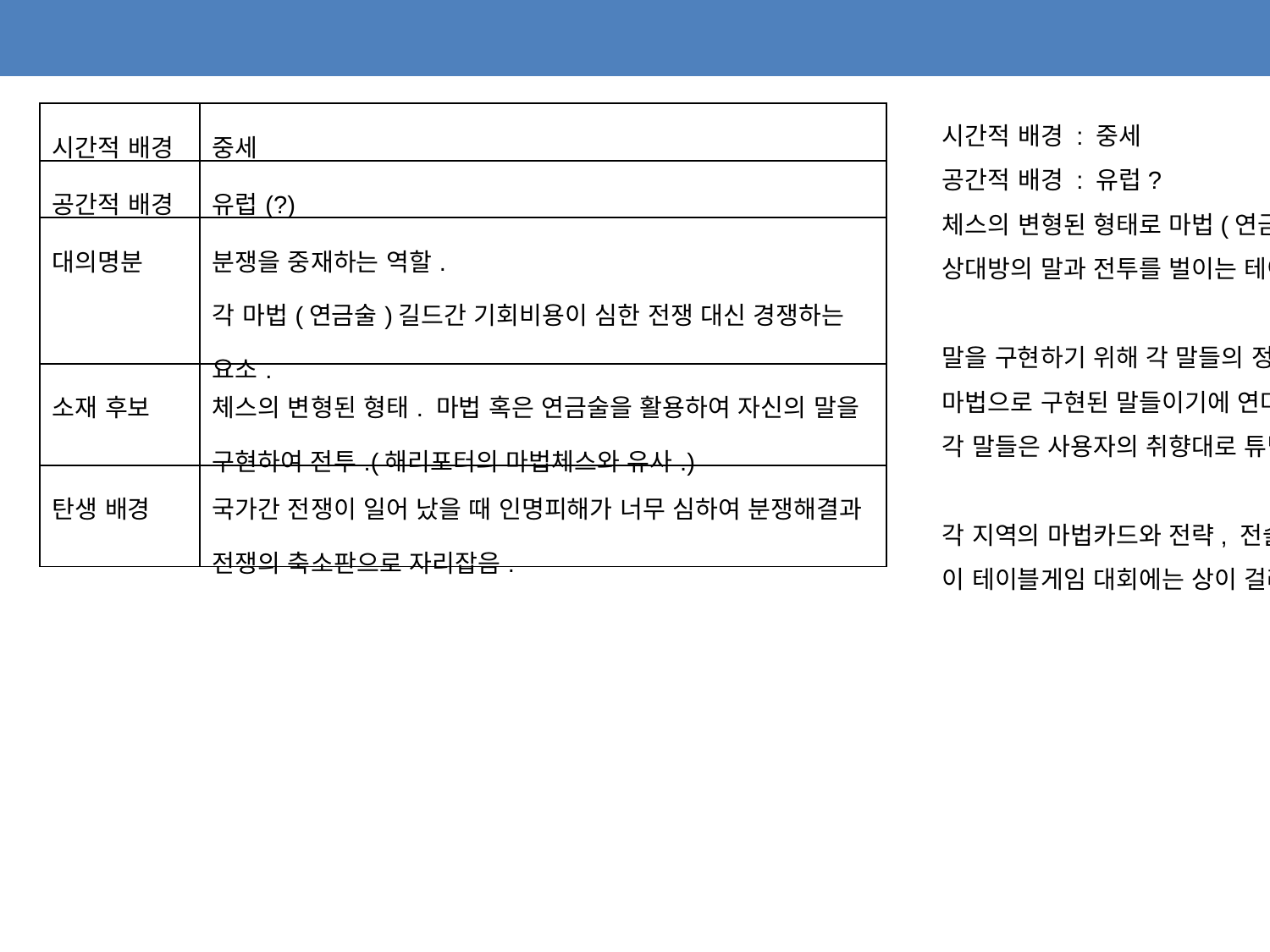

시간적 배경 : 중세
공간적 배경 : 유럽?
체스의 변형된 형태로 마법(연금술?)을 사용해 자신의 말을 배치시키고
상대방의 말과 전투를 벌이는 테이블게임이 크게 흥행하고 대중화된 세계관.

말을 구현하기 위해 각 말들의 정보가 있는 마법카드가 필요.(수집요소)
마법으로 구현된 말들이기에 연마하고 수련을 통해 강해질 수 있음.(성장요소)
각 말들은 사용자의 취향대로 튜닝 가능.(코스튬, 장비아이템 요소)

각 지역의 마법카드와 전략, 전술을 습득하고 강해지기 위해 여행을 떠난다.(PVE)
이 테이블게임 대회에는 상이 걸려 있고 순위에 따라 차등 지급.(PVP)
| 시간적 배경 | 중세 |
| --- | --- |
| 공간적 배경 | 유럽(?) |
| 대의명분 | 분쟁을 중재하는 역할. 각 마법(연금술)길드간 기회비용이 심한 전쟁 대신 경쟁하는 요소. |
| 소재 후보 | 체스의 변형된 형태. 마법 혹은 연금술을 활용하여 자신의 말을 구현하여 전투.(해리포터의 마법체스와 유사.) |
| 탄생 배경 | 국가간 전쟁이 일어 났을 때 인명피해가 너무 심하여 분쟁해결과 전쟁의 축소판으로 자리잡음. |